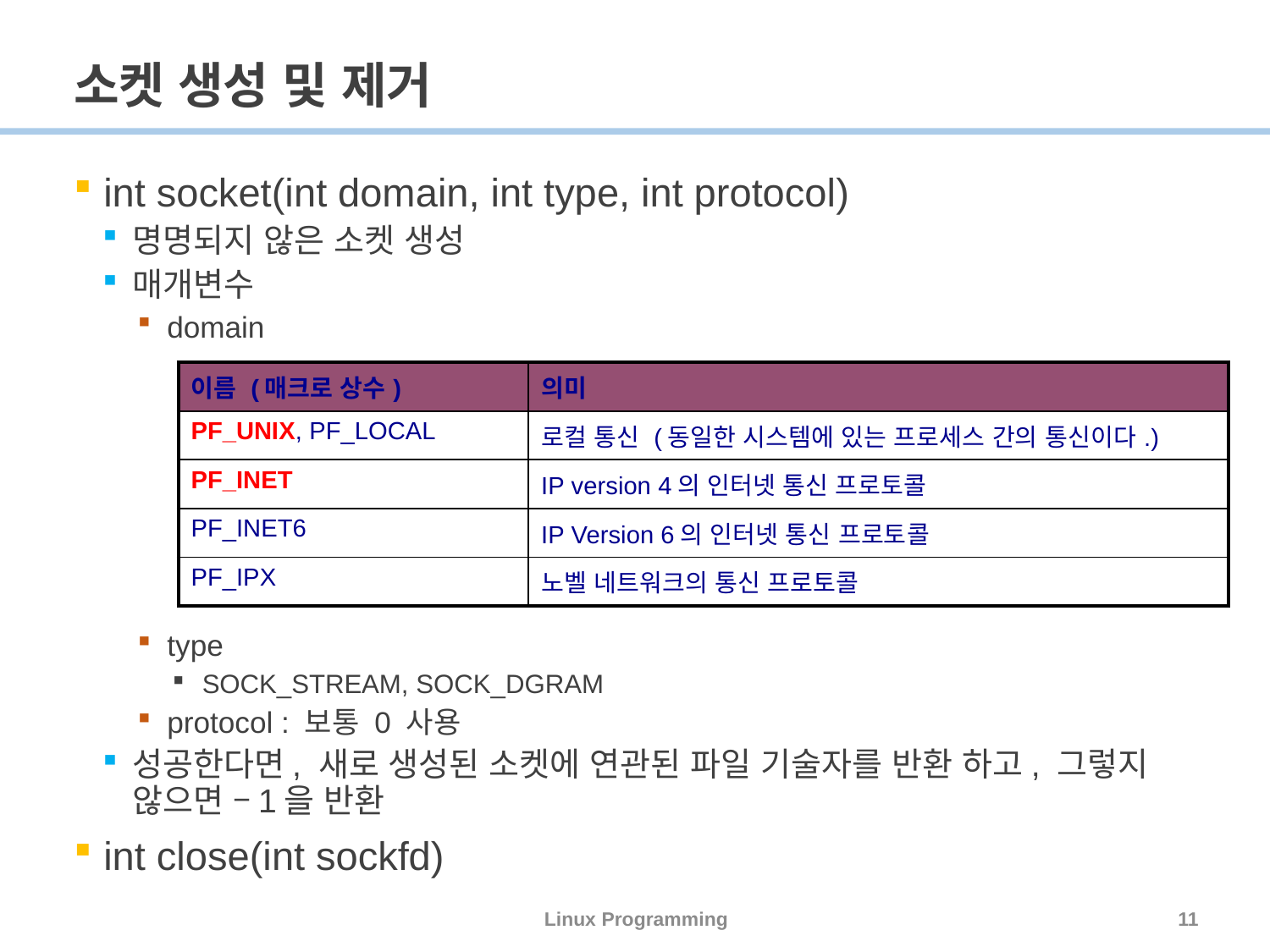

# 소켓 생성 및 제거
int socket(int domain, int type, int protocol)
명명되지 않은 소켓 생성
매개변수
domain

type
SOCK_STREAM, SOCK_DGRAM
protocol : 보통 0 사용
성공한다면, 새로 생성된 소켓에 연관된 파일 기술자를 반환 하고, 그렇지 않으면 –1을 반환
int close(int sockfd)
| 이름 (매크로 상수) | 의미 |
| --- | --- |
| PF\_UNIX, PF\_LOCAL | 로컬 통신 (동일한 시스템에 있는 프로세스 간의 통신이다.) |
| PF\_INET | IP version 4의 인터넷 통신 프로토콜 |
| PF\_INET6 | IP Version 6의 인터넷 통신 프로토콜 |
| PF\_IPX | 노벨 네트워크의 통신 프로토콜 |
Linux Programming
11